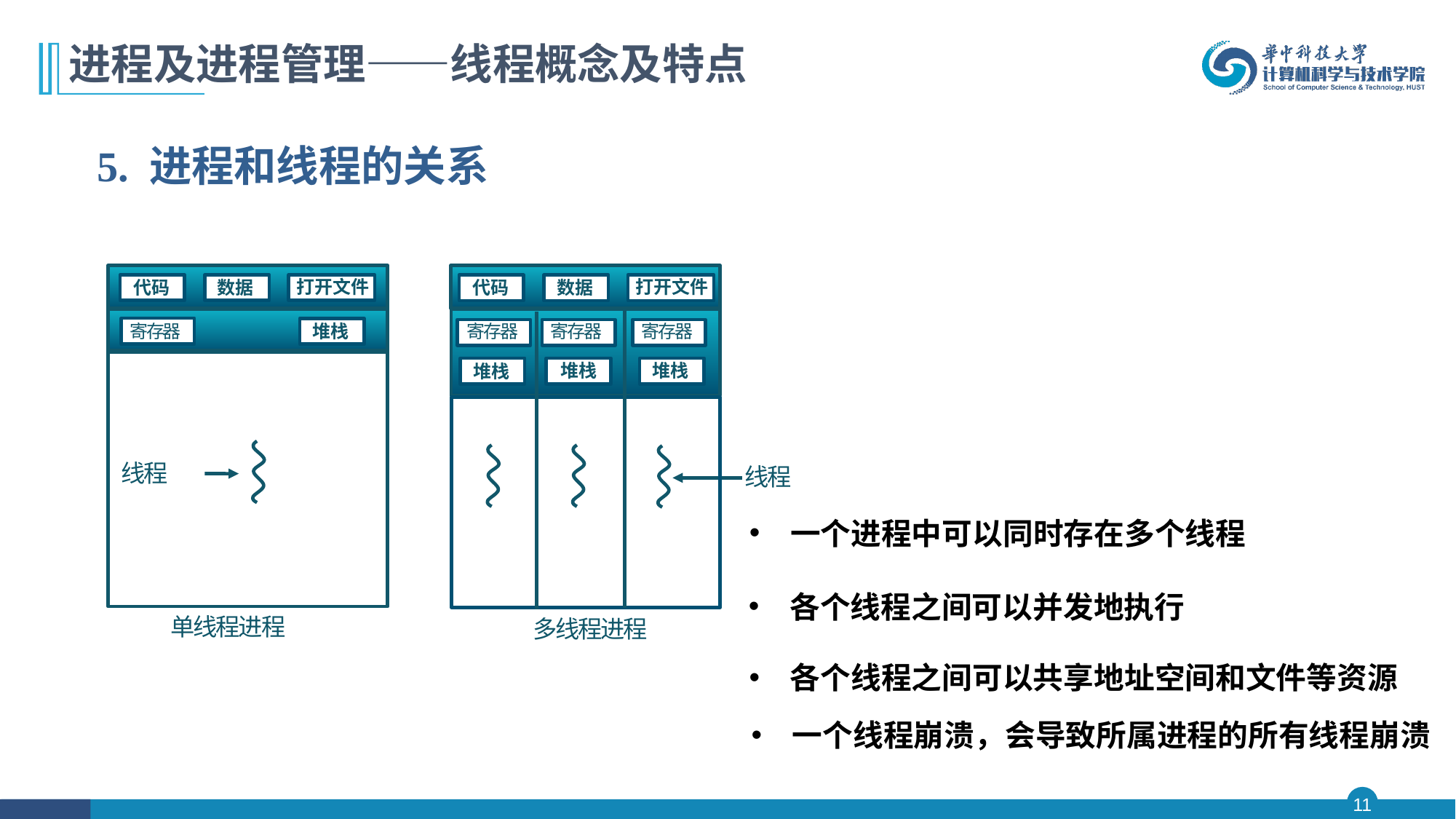

# 进程及进程管理——线程概念及特点
5. 进程和线程的关系

打开文件

代码

数据

寄存器

堆栈

线程
单线程进程

打开文件

代码

数据

寄存器

寄存器

寄存器

堆栈

堆栈

堆栈

线程
多线程进程
一个进程中可以同时存在多个线程
各个线程之间可以并发地执行
各个线程之间可以共享地址空间和文件等资源
一个线程崩溃，会导致所属进程的所有线程崩溃